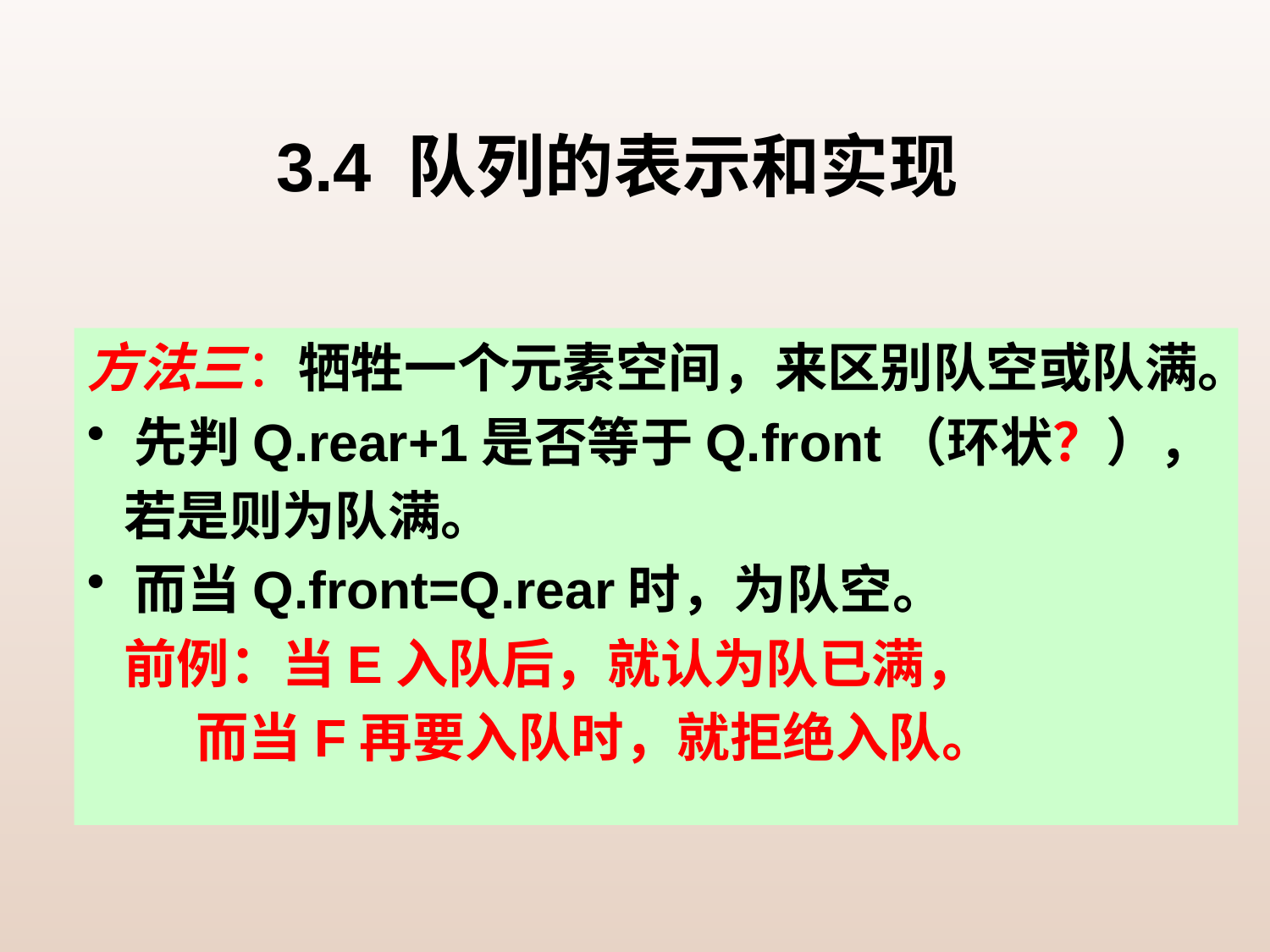

# 3.4 队列的表示和实现
方法三：牺牲一个元素空间，来区别队空或队满。
先判Q.rear+1是否等于Q.front（环状？），
  若是则为队满。
而当Q.front=Q.rear时，为队空。
  前例：当E入队后，就认为队已满，
        而当F再要入队时，就拒绝入队。